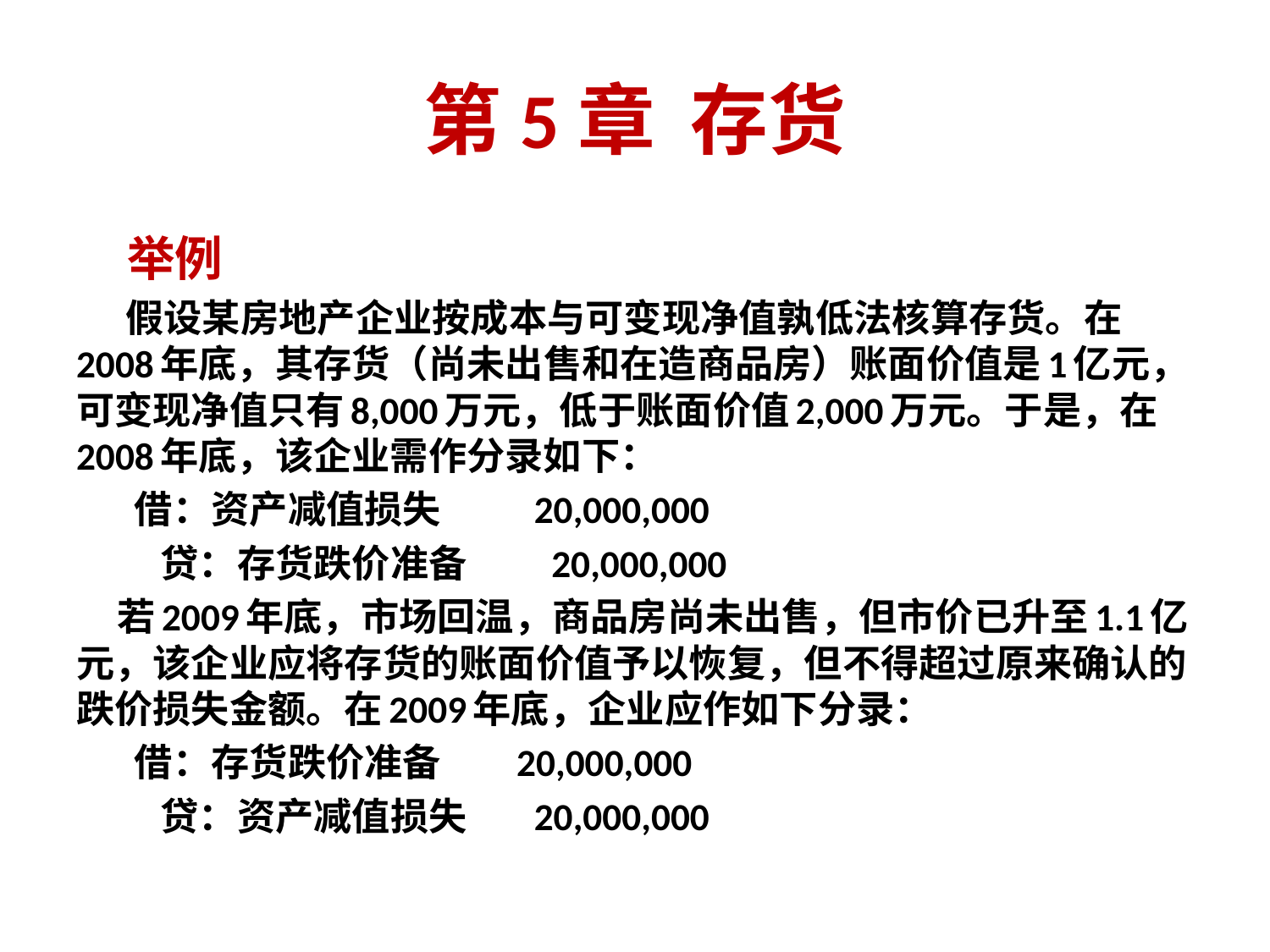

# 第5章  存货
    举例
     假设某房地产企业按成本与可变现净值孰低法核算存货。在2008年底，其存货（尚未出售和在造商品房）账面价值是1亿元，可变现净值只有8,000万元，低于账面价值2,000万元。于是，在2008年底，该企业需作分录如下：
      借：资产减值损失          20,000,000
         贷：存货跌价准备         20,000,000
    若2009年底，市场回温，商品房尚未出售，但市价已升至1.1亿元，该企业应将存货的账面价值予以恢复，但不得超过原来确认的跌价损失金额。在2009年底，企业应作如下分录：
      借：存货跌价准备        20,000,000
         贷：资产减值损失       20,000,000